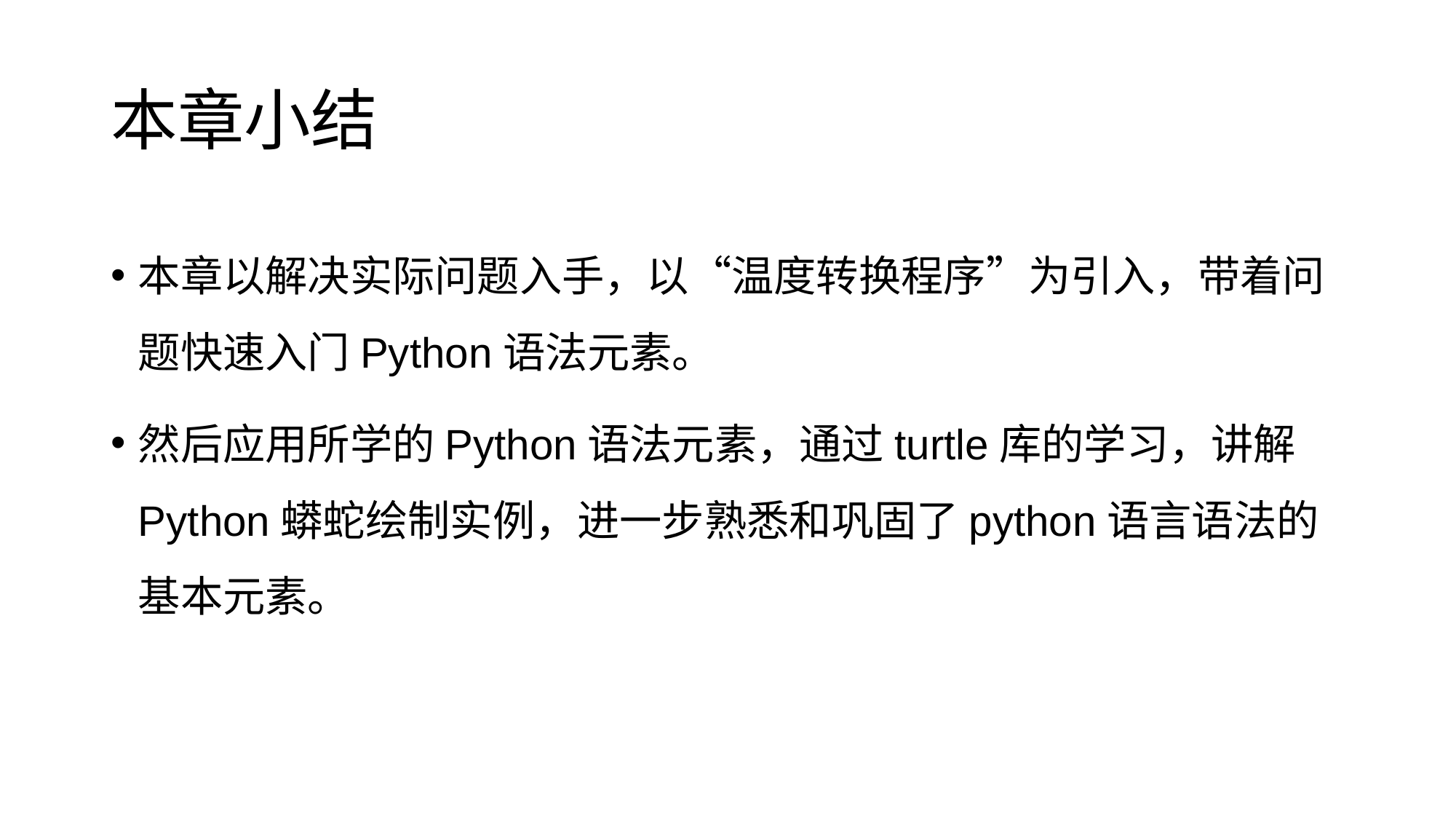

# 本章小结
本章以解决实际问题入手，以“温度转换程序”为引入，带着问题快速入门Python语法元素。
然后应用所学的Python语法元素，通过turtle库的学习，讲解Python蟒蛇绘制实例，进一步熟悉和巩固了python语言语法的基本元素。